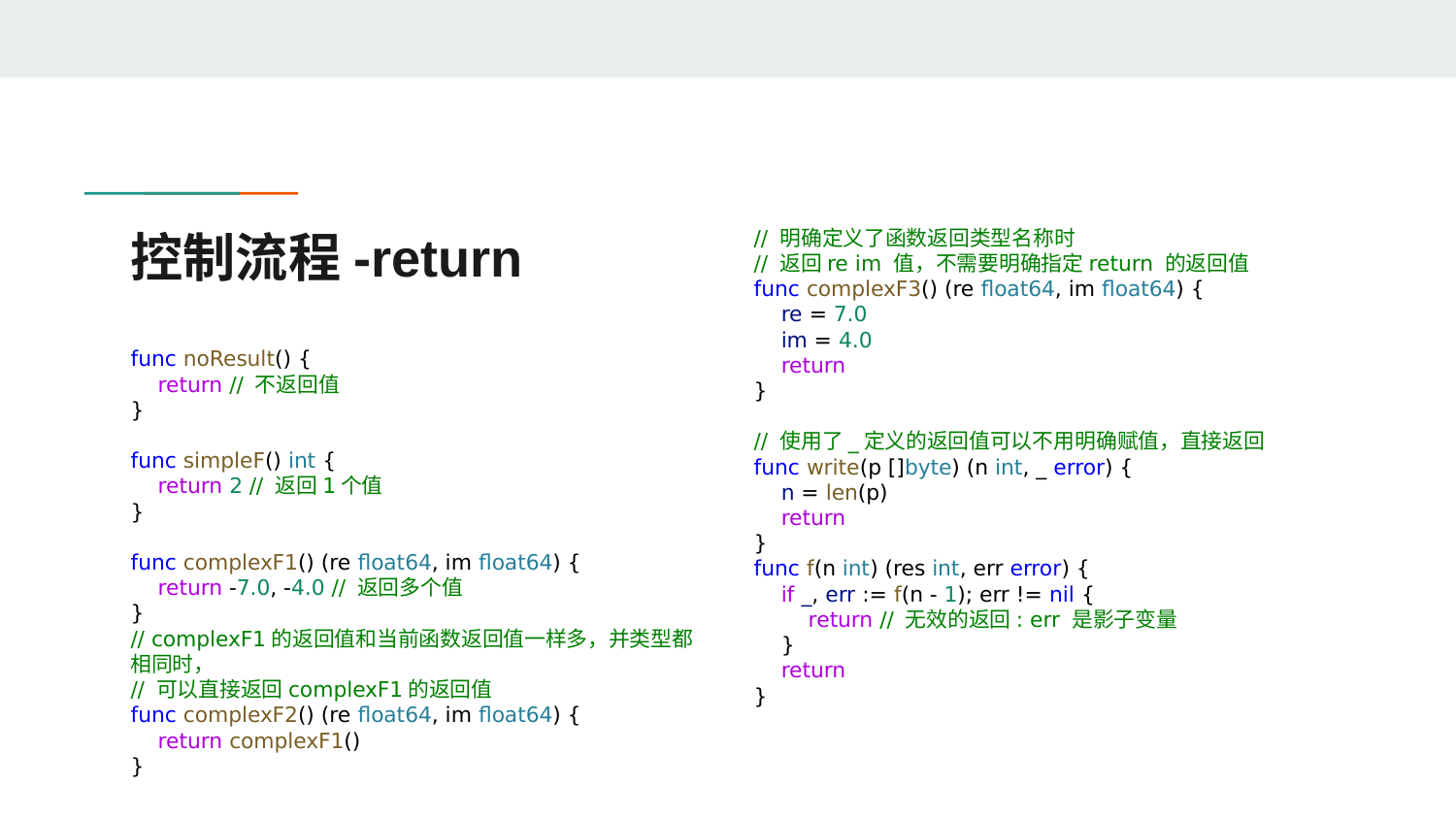

# 控制流程-return

// 明确定义了函数返回类型名称时
// 返回re im 值，不需要明确指定return 的返回值
func complexF3() (re float64, im float64) {
    re = 7.0
    im = 4.0
    return
}

// 使用了_定义的返回值可以不用明确赋值，直接返回
func write(p []byte) (n int, _ error) {
    n = len(p)
    return
}
func f(n int) (res int, err error) {
    if _, err := f(n - 1); err != nil {
        return // 无效的返回: err 是影子变量
    }
    return
}

func noResult() {
    return // 不返回值
}

func simpleF() int {
    return 2 // 返回1个值
}

func complexF1() (re float64, im float64) {
    return -7.0, -4.0 // 返回多个值
}
// complexF1的返回值和当前函数返回值一样多，并类型都相同时，
// 可以直接返回complexF1的返回值
func complexF2() (re float64, im float64) {
    return complexF1()
}